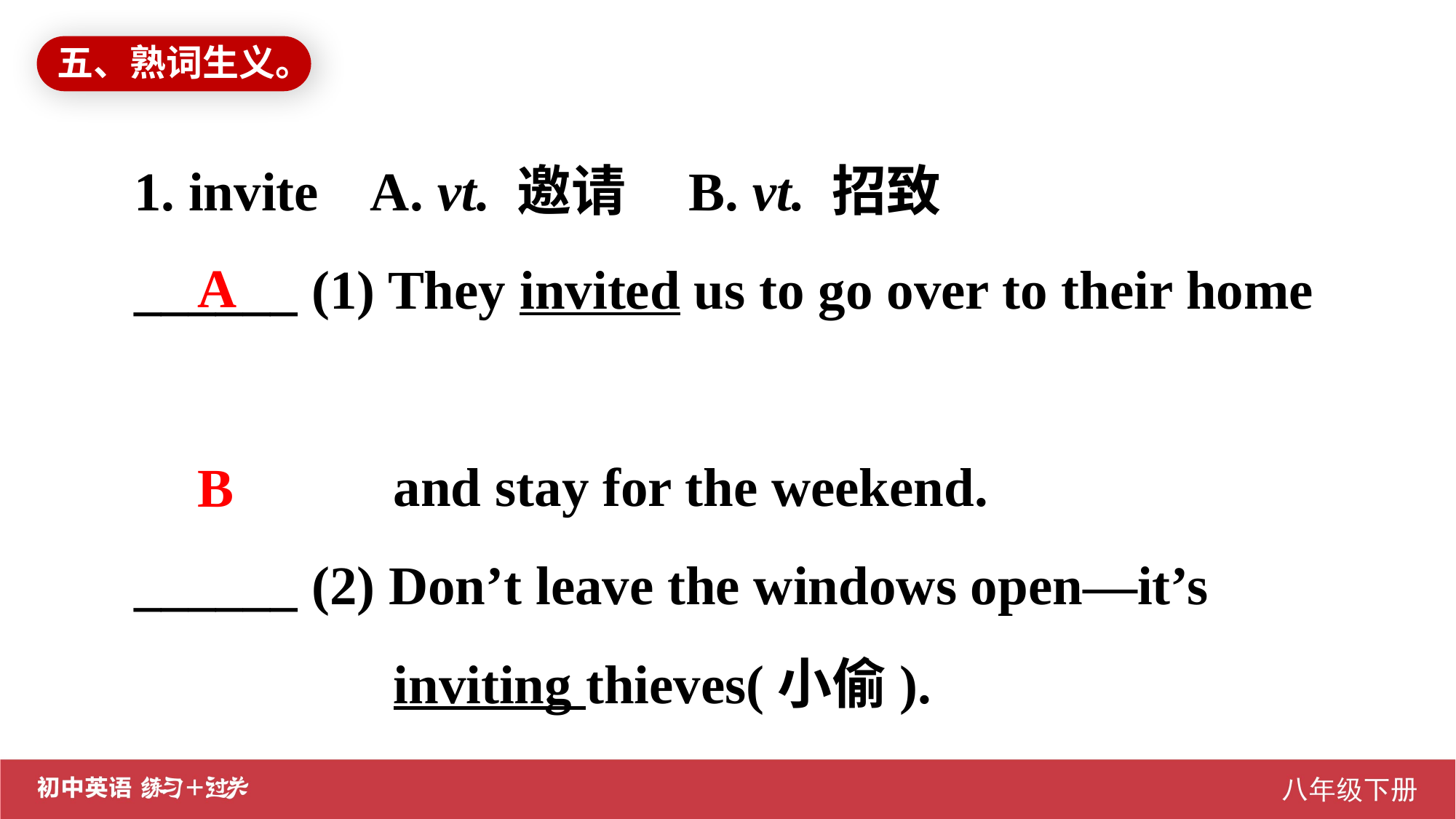

五、熟词生义。

1. invite    A. vt. 邀请    B. vt. 招致
______ (1) They invited us to go over to their home
                   and stay for the weekend.
______ (2) Don’t leave the windows open—it’s
                   inviting thieves(小偷).
A
B